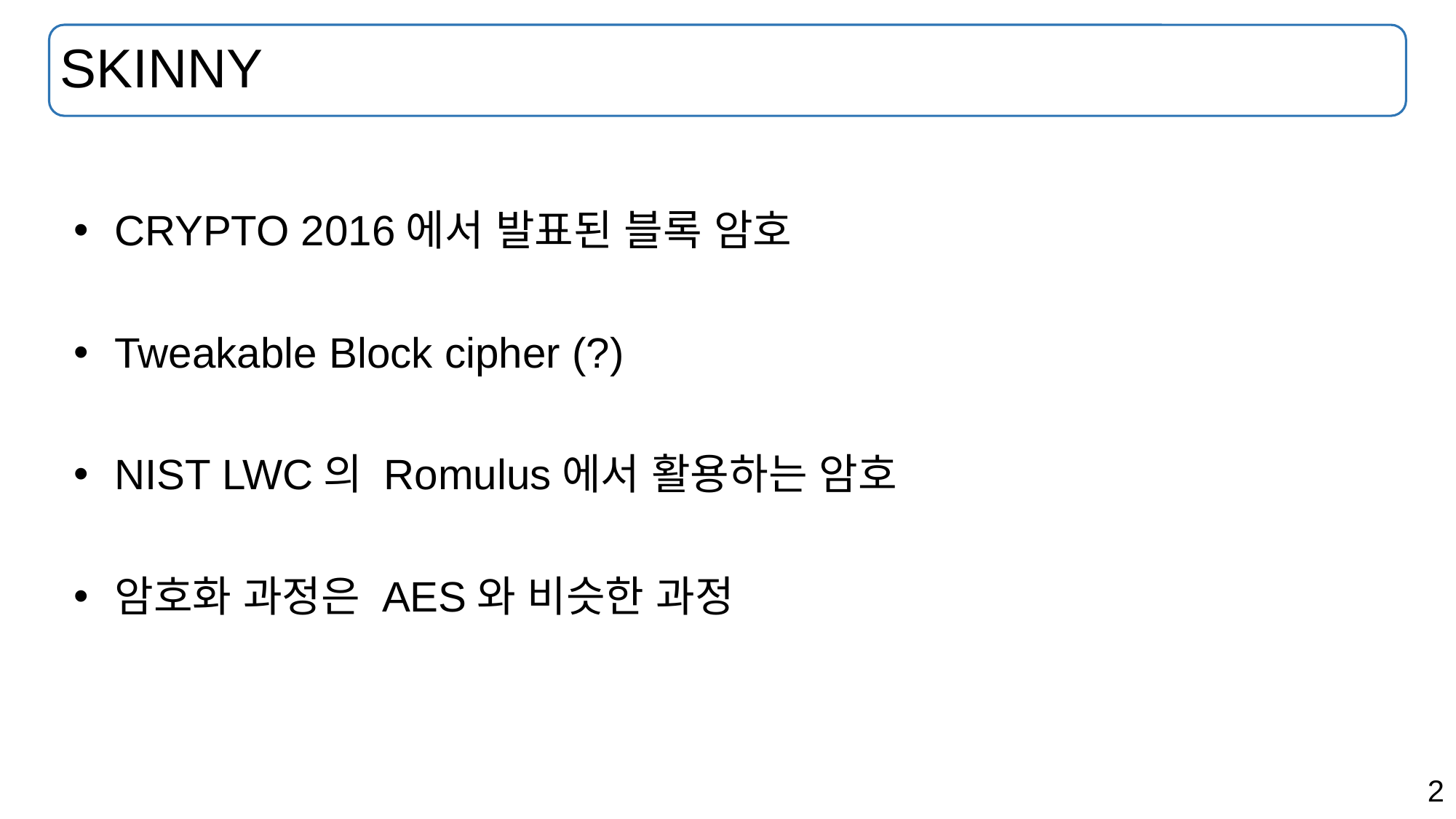

# SKINNY

CRYPTO 2016에서 발표된 블록 암호

Tweakable Block cipher (?)

NIST LWC의 Romulus에서 활용하는 암호

암호화 과정은 AES와 비슷한 과정